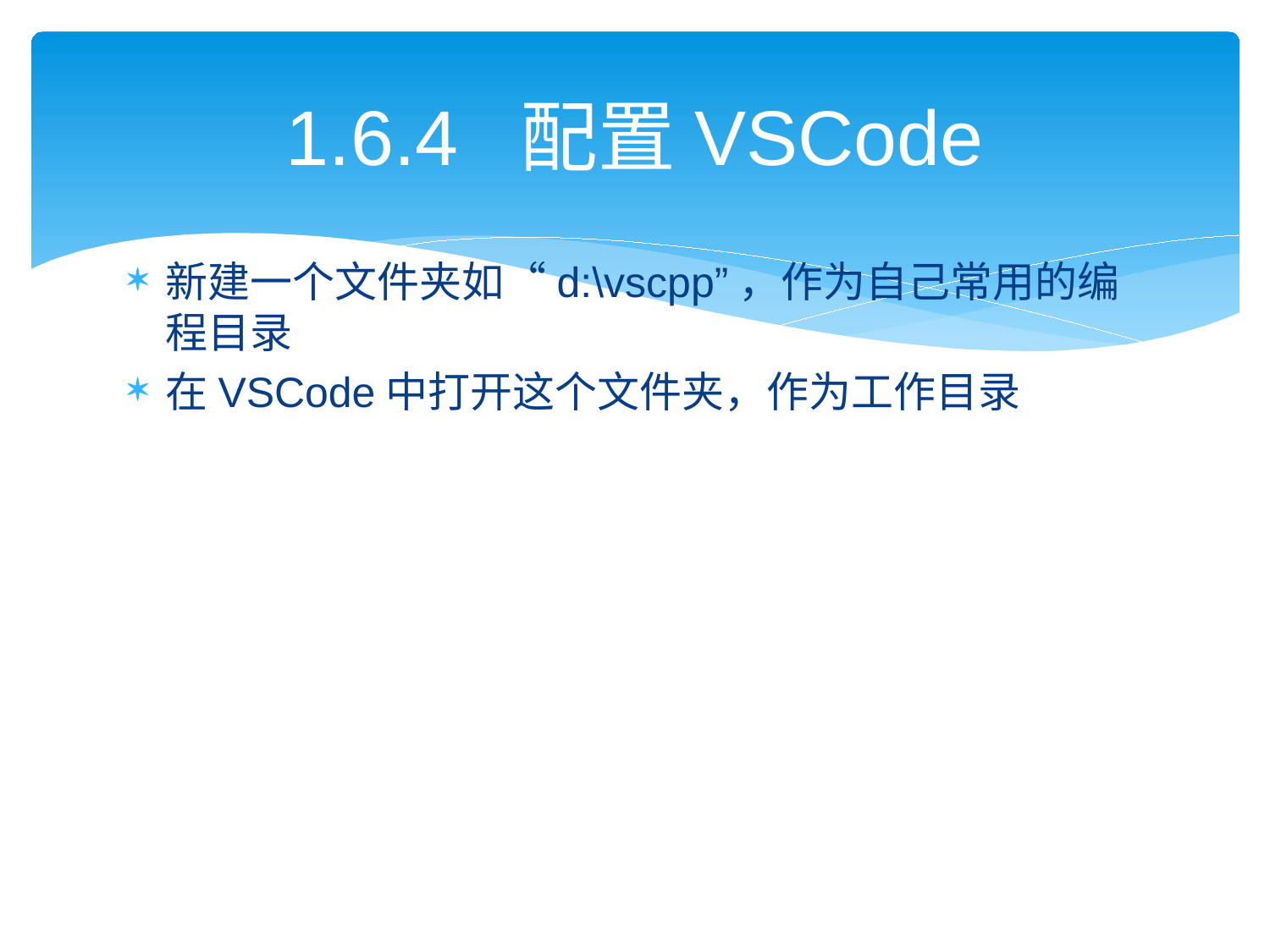

# 1.6.4  配置VSCode
新建一个文件夹如“d:\vscpp”，作为自己常用的编程目录
在VSCode中打开这个文件夹，作为工作目录